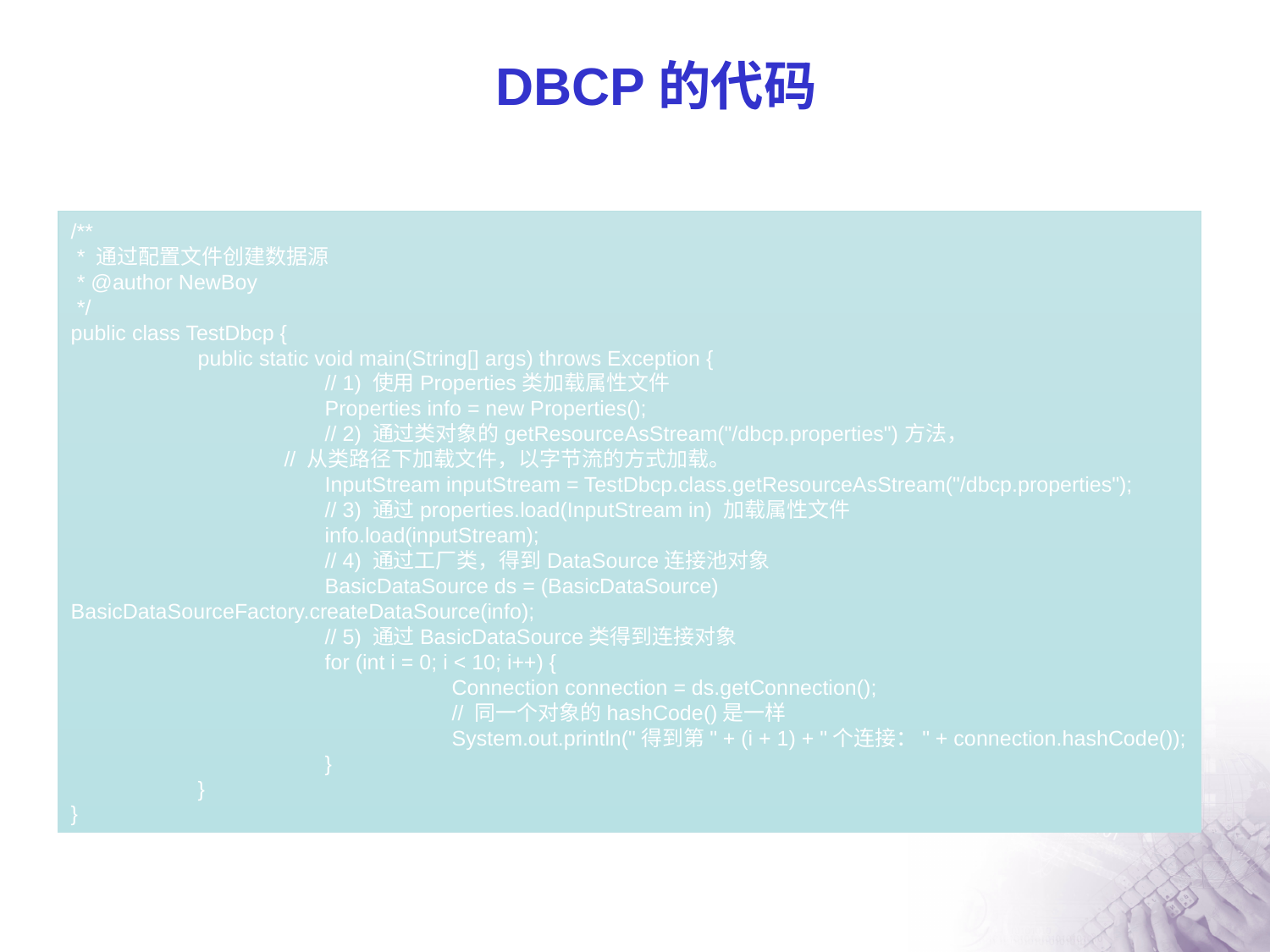

# DBCP的代码
/**
 * 通过配置文件创建数据源
 * @author NewBoy
 */
public class TestDbcp {
	public static void main(String[] args) throws Exception {
		// 1) 使用Properties类加载属性文件
		Properties info = new Properties();
		// 2) 通过类对象的getResourceAsStream("/dbcp.properties")方法，
                                    // 从类路径下加载文件，以字节流的方式加载。
		InputStream inputStream = TestDbcp.class.getResourceAsStream("/dbcp.properties");
		// 3) 通过properties.load(InputStream in) 加载属性文件
		info.load(inputStream);
		// 4) 通过工厂类，得到DataSource连接池对象
		BasicDataSource ds = (BasicDataSource) BasicDataSourceFactory.createDataSource(info);
		// 5) 通过BasicDataSource类得到连接对象
		for (int i = 0; i < 10; i++) {
			Connection connection = ds.getConnection();
			// 同一个对象的hashCode()是一样
			System.out.println("得到第" + (i + 1) + "个连接：" + connection.hashCode());
		}
	}
}